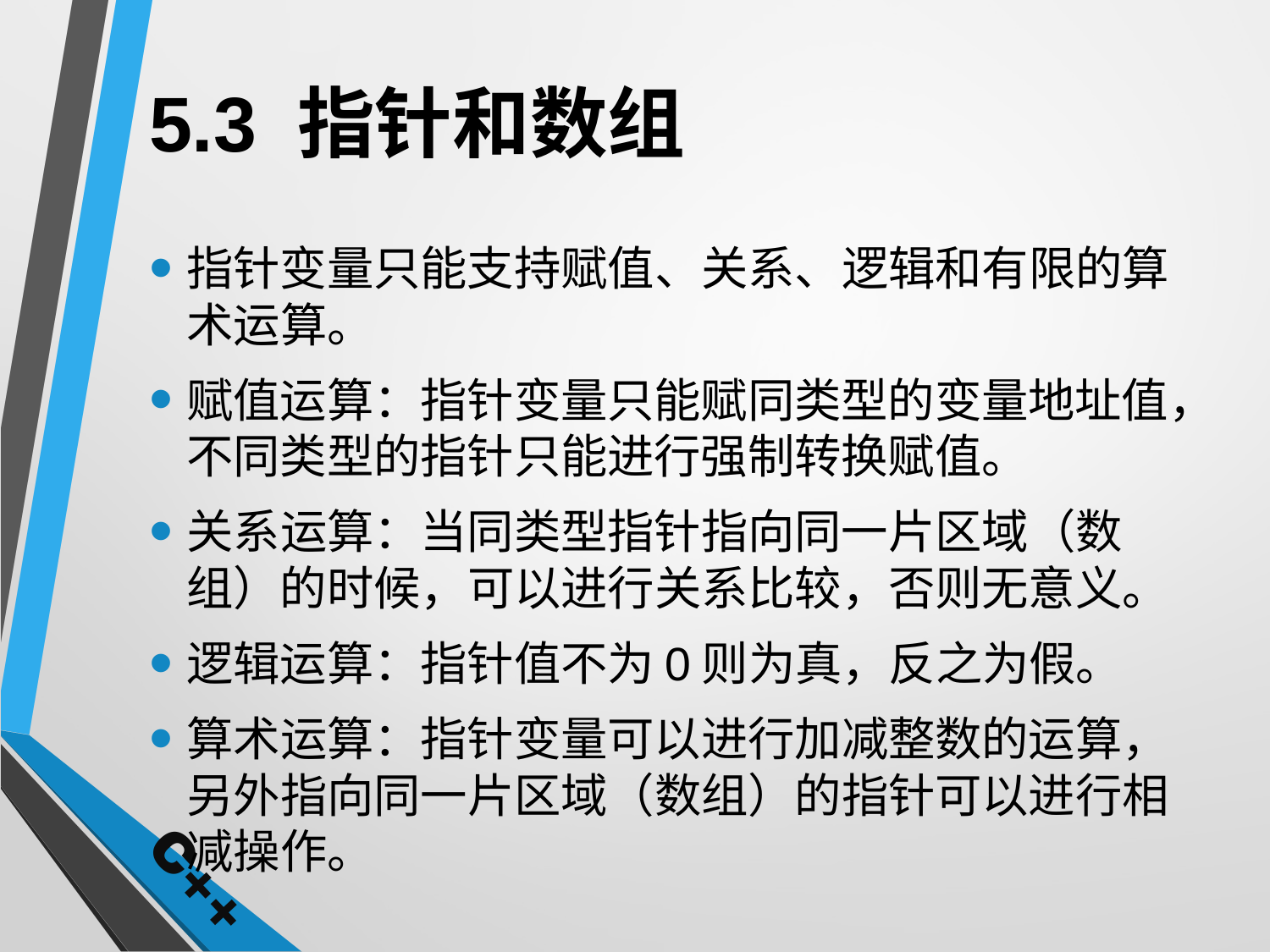

# 5.3 指针和数组
指针变量只能支持赋值、关系、逻辑和有限的算术运算。
赋值运算：指针变量只能赋同类型的变量地址值，不同类型的指针只能进行强制转换赋值。
关系运算：当同类型指针指向同一片区域（数组）的时候，可以进行关系比较，否则无意义。
逻辑运算：指针值不为0则为真，反之为假。
算术运算：指针变量可以进行加减整数的运算，另外指向同一片区域（数组）的指针可以进行相减操作。